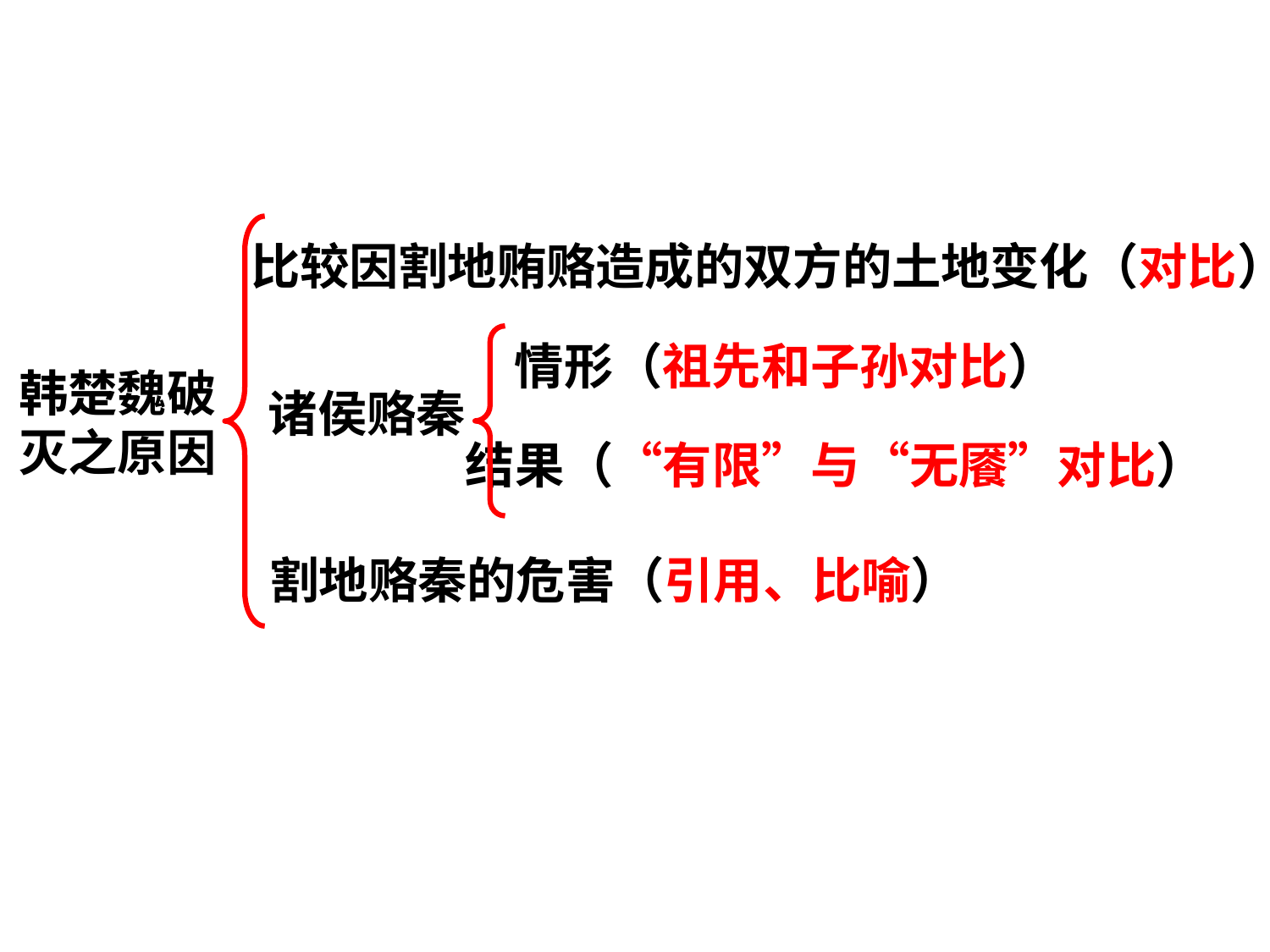

比较因割地贿赂造成的双方的土地变化（对比）

情形（祖先和子孙对比）
韩楚魏破
灭之原因
诸侯赂秦
结果（“有限”与“无餍”对比）
割地赂秦的危害（引用、比喻）